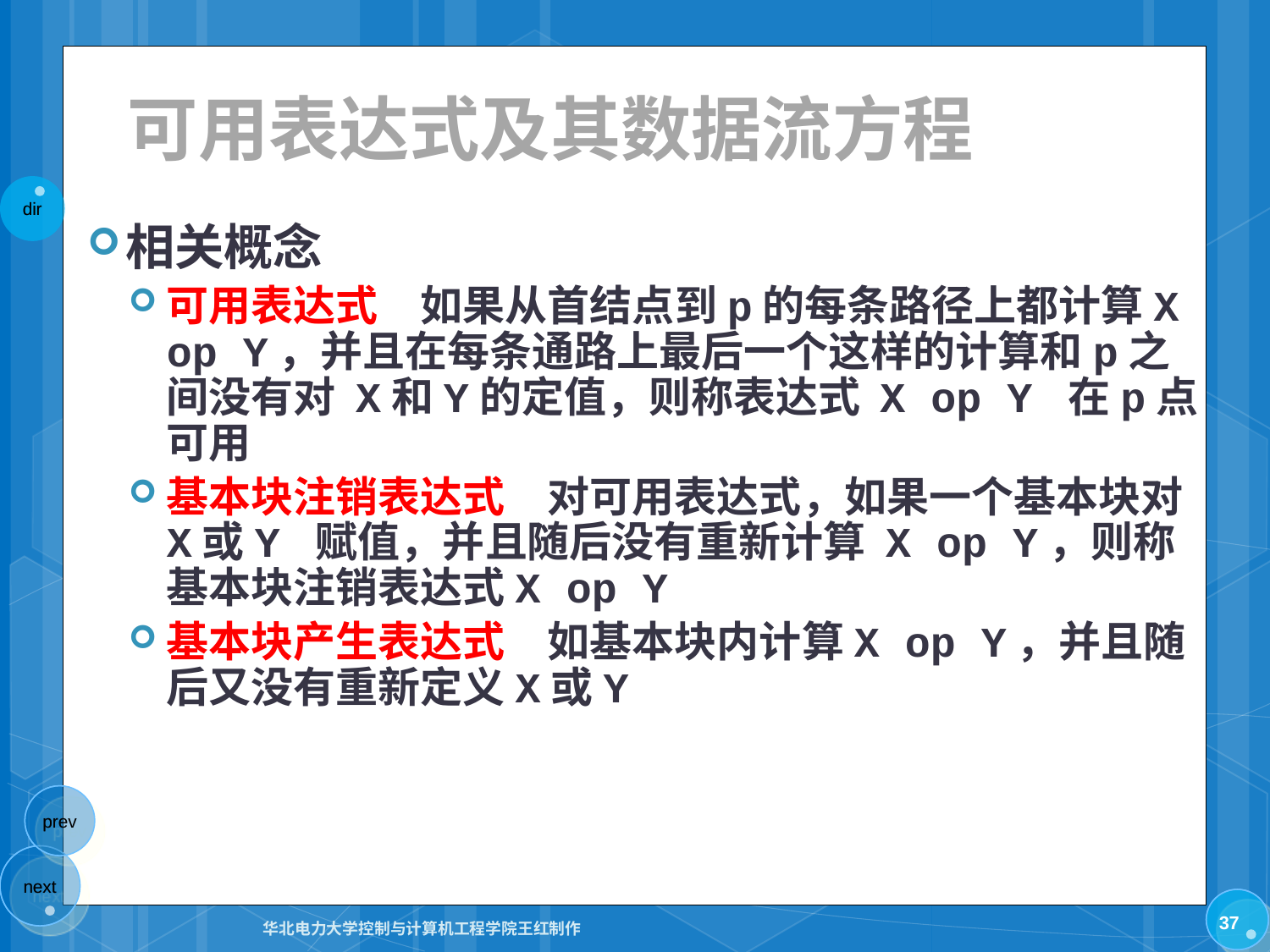

# 可用表达式及其数据流方程
相关概念
可用表达式　如果从首结点到p的每条路径上都计算X op Y，并且在每条通路上最后一个这样的计算和p之间没有对 X和Y的定值，则称表达式 X op Y 在p点可用
基本块注销表达式　对可用表达式，如果一个基本块对 X或Y 赋值，并且随后没有重新计算 X op Y，则称基本块注销表达式X op Y
基本块产生表达式　如基本块内计算X op Y，并且随后又没有重新定义X或Y
37
华北电力大学控制与计算机工程学院王红制作